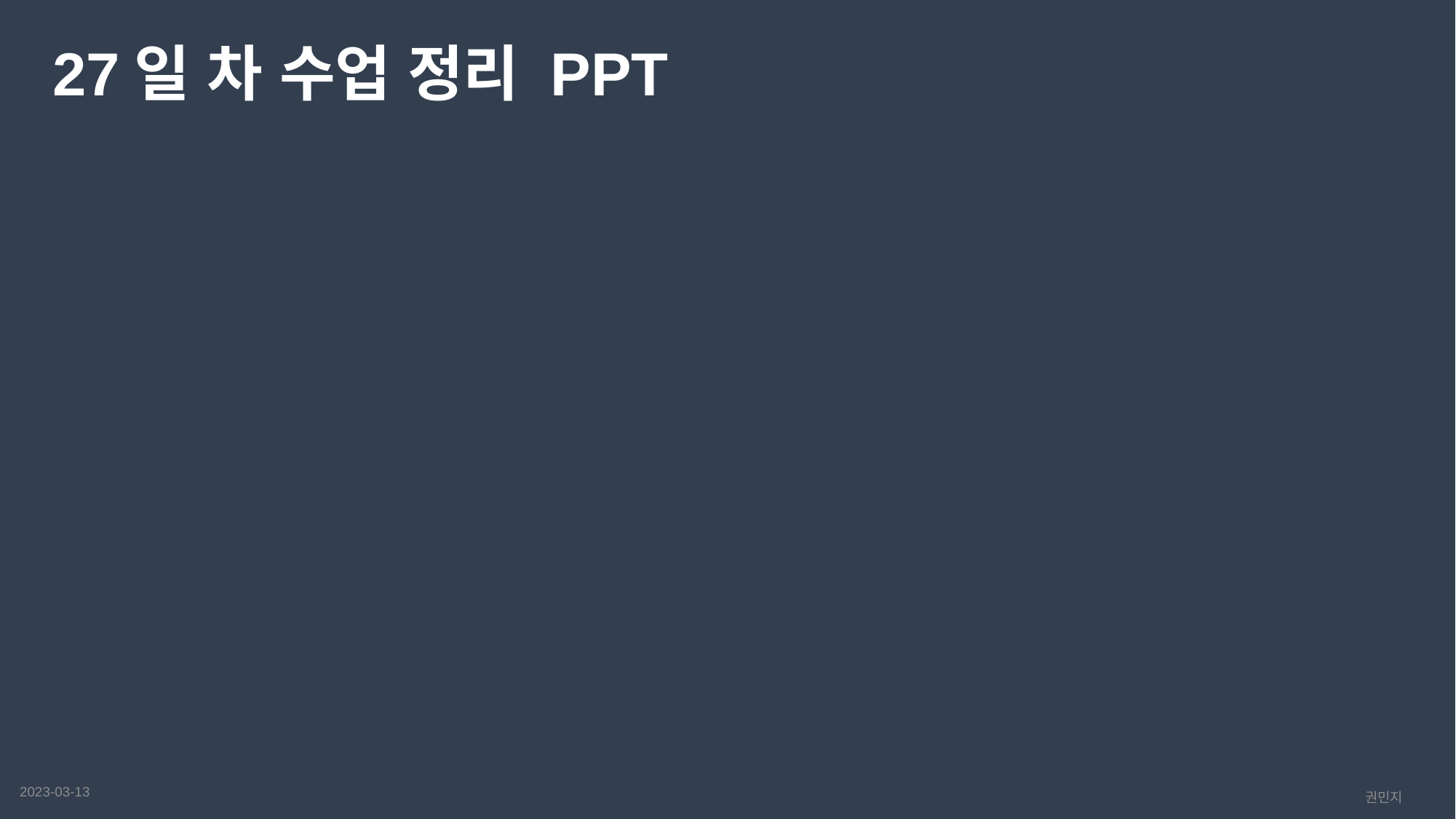

27일 차 수업 정리 PPT
2023-03-13
권민지